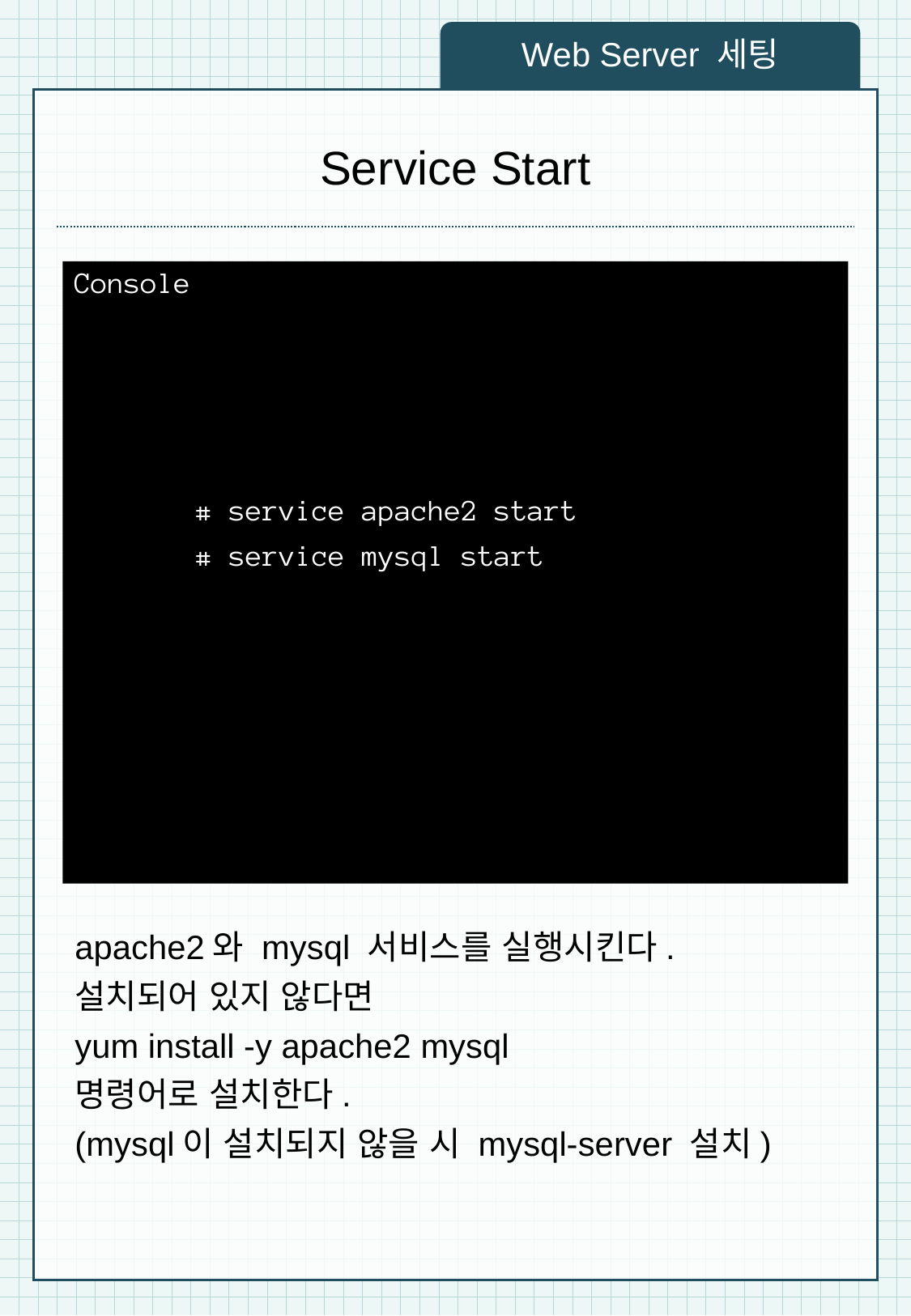

Web Server 세팅

# Service Start
Console

	# service apache2 start
	# service mysql start
apache2와 mysql 서비스를 실행시킨다.
설치되어 있지 않다면
yum install -y apache2 mysql
명령어로 설치한다.
(mysql이 설치되지 않을 시 mysql-server 설치)